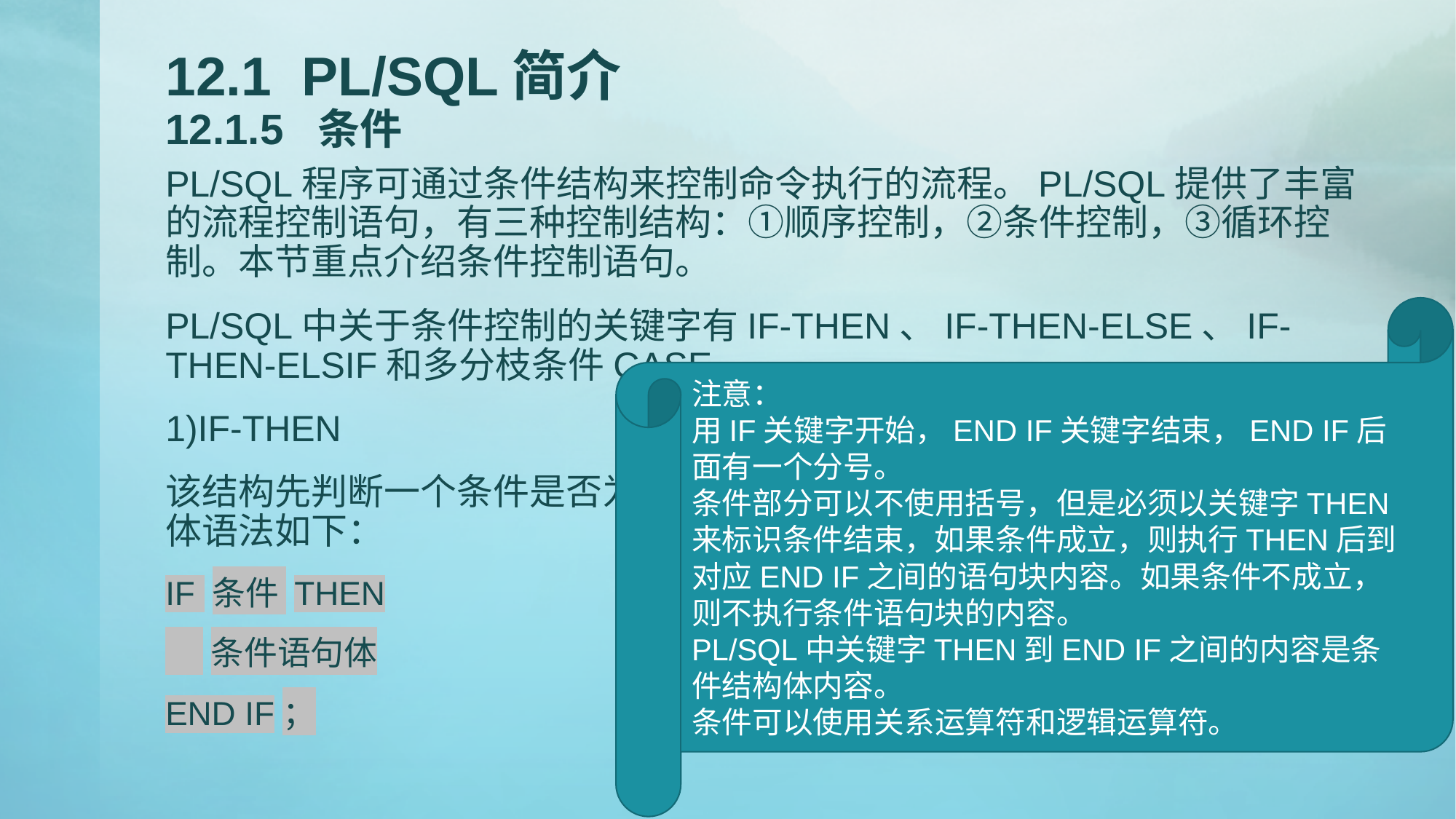

# 12.1  PL/SQL简介 12.1.5  条件
PL/SQL程序可通过条件结构来控制命令执行的流程。PL/SQL提供了丰富的流程控制语句，有三种控制结构：①顺序控制，②条件控制，③循环控制。本节重点介绍条件控制语句。
PL/SQL中关于条件控制的关键字有IF-THEN、IF-THEN-ELSE、IF-THEN-ELSIF和多分枝条件CASE。
1)IF-THEN
该结构先判断一个条件是否为TRUE，条件成立则执行对应的语句块，具体语法如下：
IF 条件 THEN
     条件语句体
END IF；
注意：
用IF关键字开始，END IF关键字结束，END IF后面有一个分号。
条件部分可以不使用括号，但是必须以关键字THEN来标识条件结束，如果条件成立，则执行THEN后到对应END IF之间的语句块内容。如果条件不成立，则不执行条件语句块的内容。
PL/SQL中关键字THEN到END IF之间的内容是条件结构体内容。
条件可以使用关系运算符和逻辑运算符。